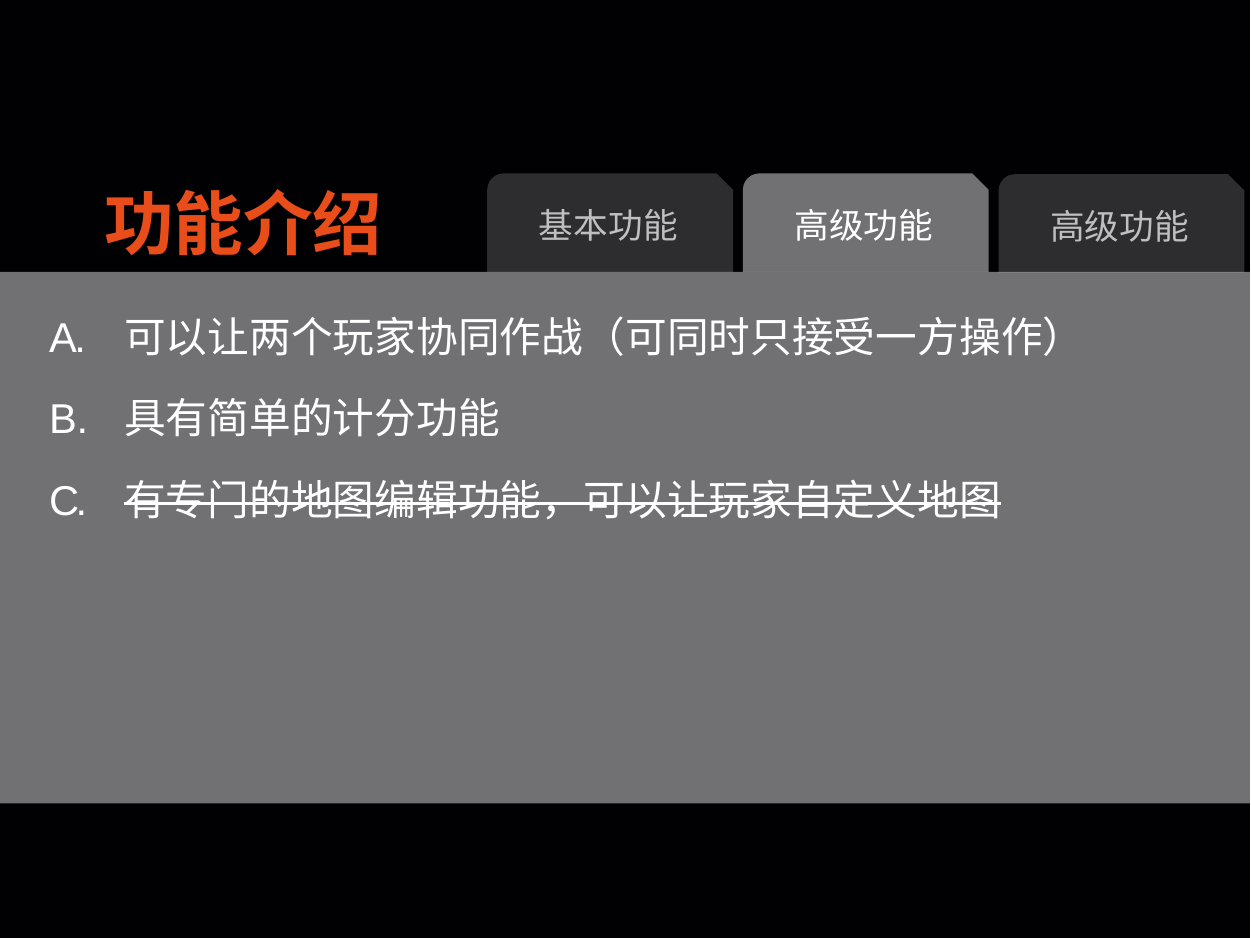

功能介绍
基本功能
高级功能
高级功能

可以让两个玩家协同作战（可同时只接受一方操作）
具有简单的计分功能
有专门的地图编辑功能，可以让玩家自定义地图